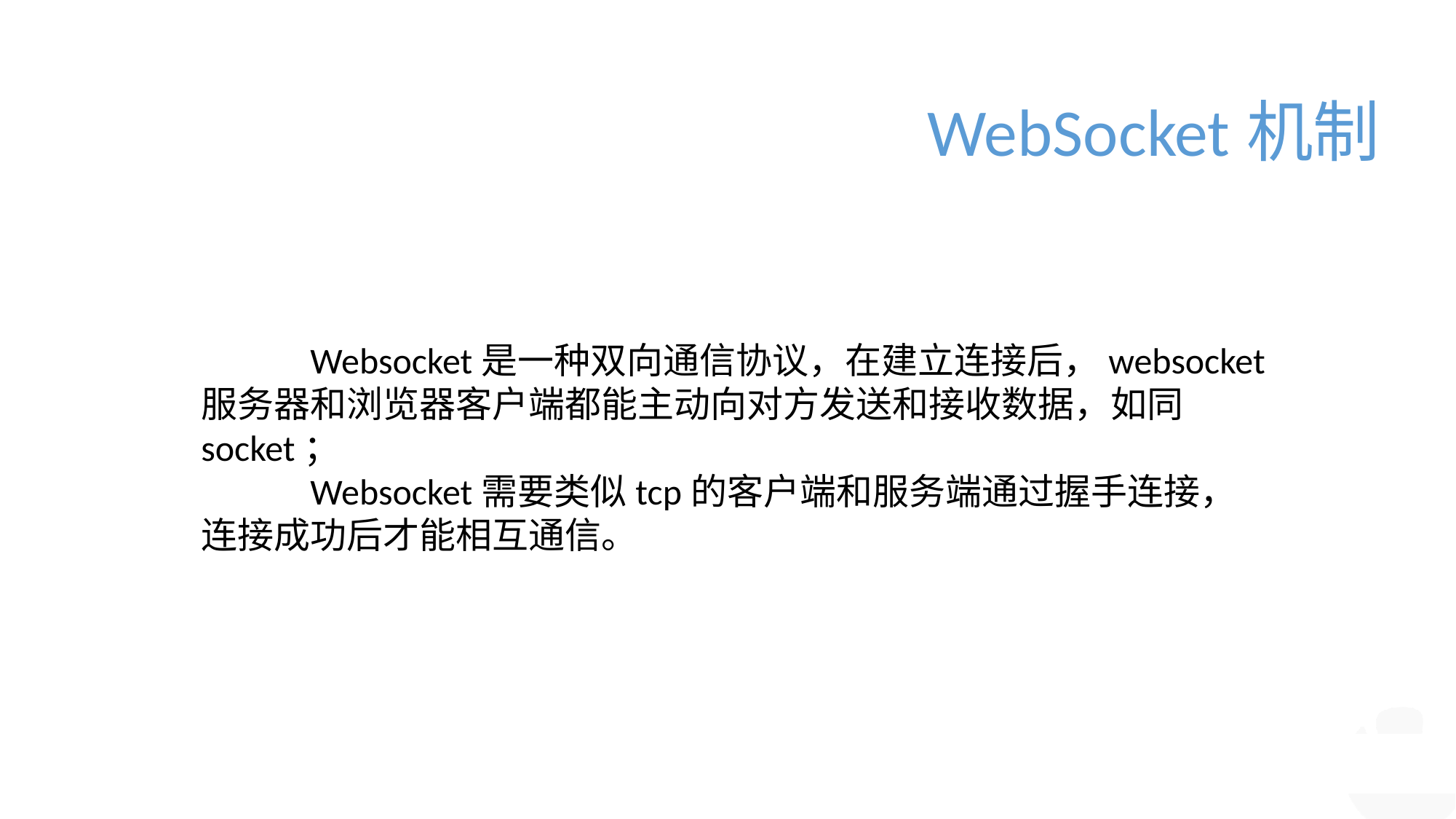

# WebSocket机制
	Websocket是一种双向通信协议，在建立连接后，websocket服务器和浏览器客户端都能主动向对方发送和接收数据，如同socket；
	Websocket需要类似tcp的客户端和服务端通过握手连接，连接成功后才能相互通信。